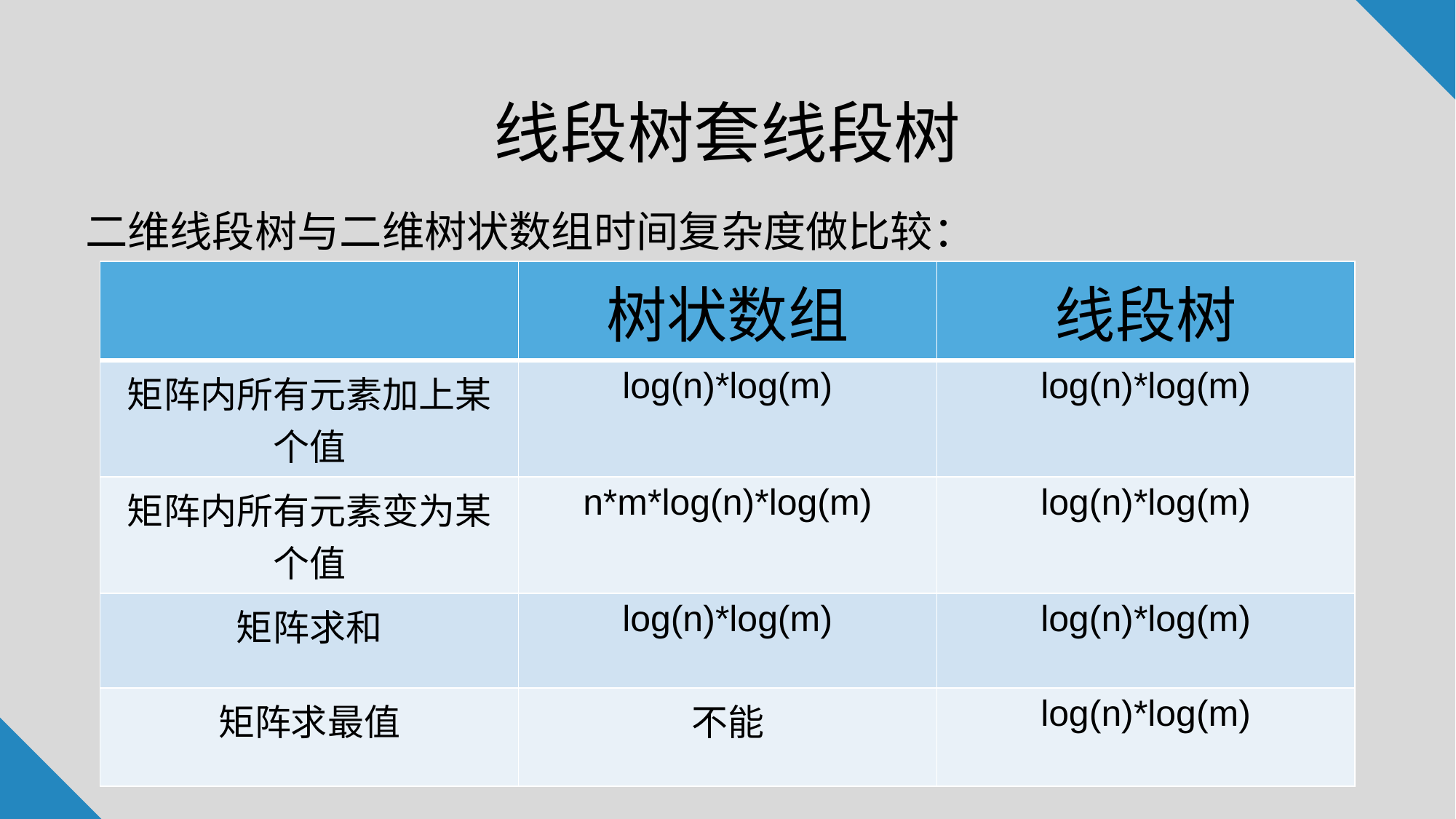

# 线段树套线段树
二维线段树与二维树状数组时间复杂度做比较：
|  | 树状数组 | 线段树 |
| --- | --- | --- |
| 矩阵内所有元素加上某个值 | log(n)\*log(m) | log(n)\*log(m) |
| 矩阵内所有元素变为某个值 | n\*m\*log(n)\*log(m) | log(n)\*log(m) |
| 矩阵求和 | log(n)\*log(m) | log(n)\*log(m) |
| 矩阵求最值 | 不能 | log(n)\*log(m) |